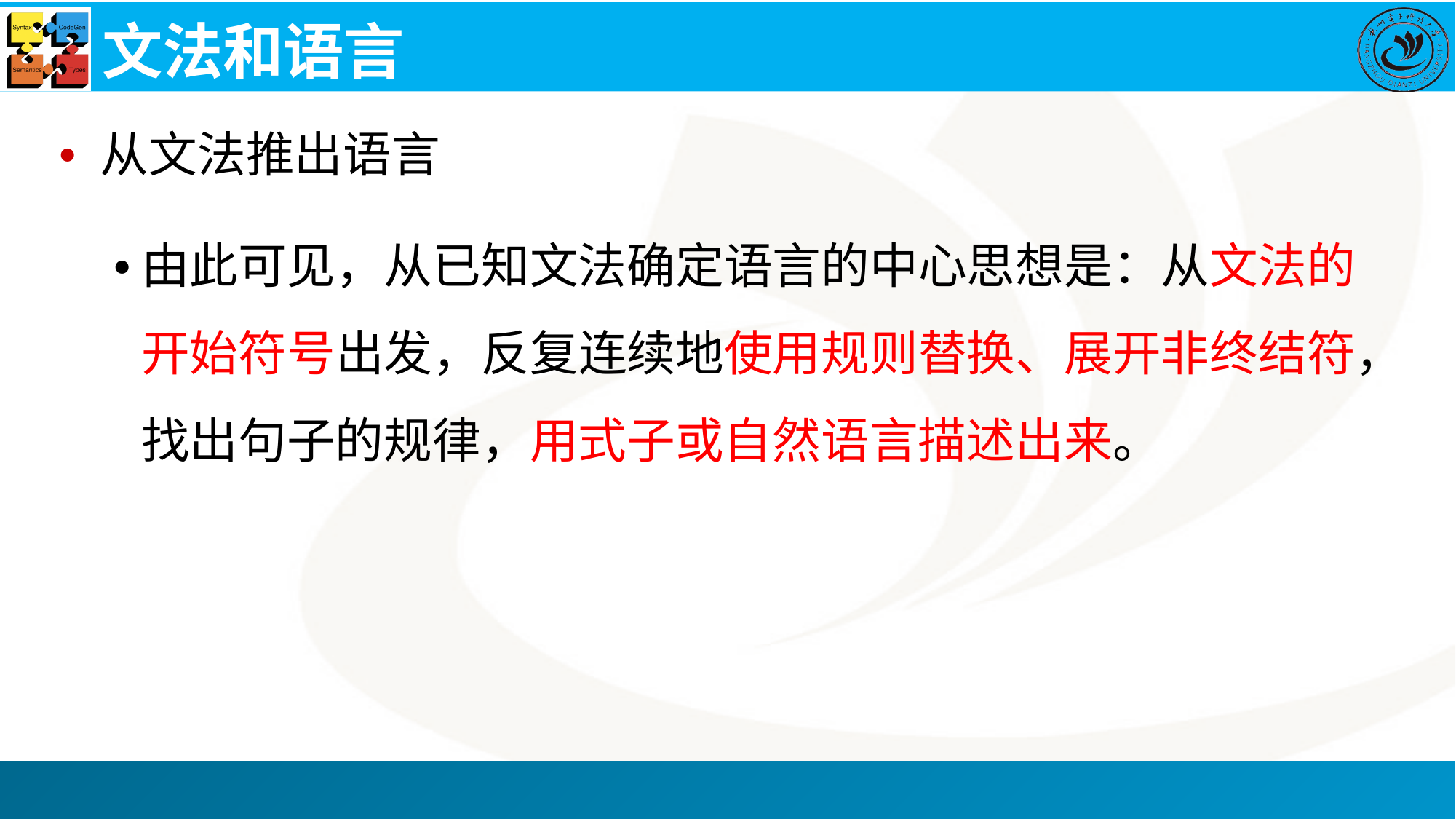

# 文法和语言
从文法推出语言
由此可见，从已知文法确定语言的中心思想是：从文法的开始符号出发，反复连续地使用规则替换、展开非终结符，找出句子的规律，用式子或自然语言描述出来。
38